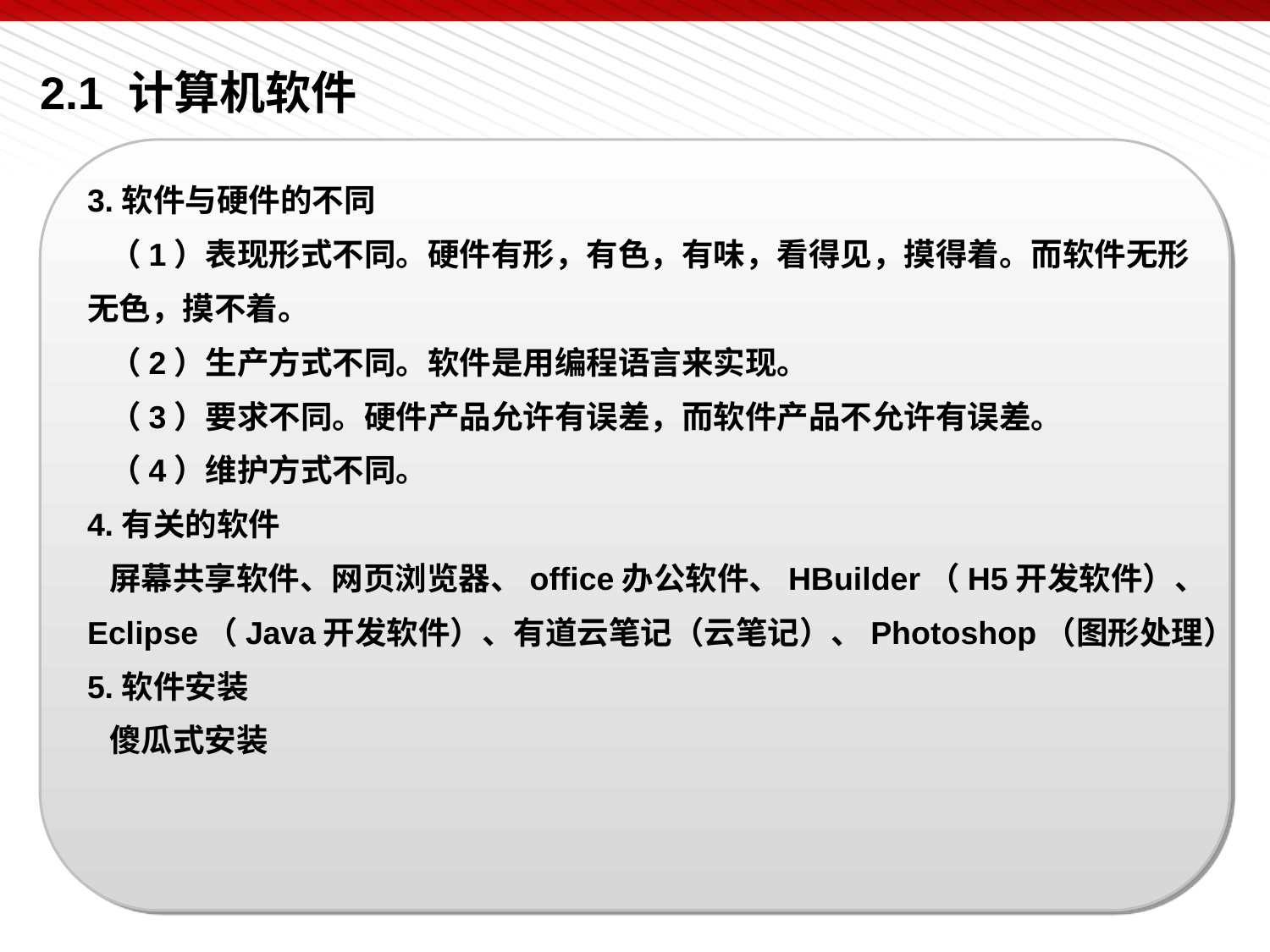

# 2.1 计算机软件
3.软件与硬件的不同
  （1）表现形式不同。硬件有形，有色，有味，看得见，摸得着。而软件无形
无色，摸不着。
  （2）生产方式不同。软件是用编程语言来实现。
  （3）要求不同。硬件产品允许有误差，而软件产品不允许有误差。
  （4）维护方式不同。
4.有关的软件
  屏幕共享软件、网页浏览器、office办公软件、HBuilder（H5开发软件）、
Eclipse（Java开发软件）、有道云笔记（云笔记）、Photoshop（图形处理）
5.软件安装
  傻瓜式安装